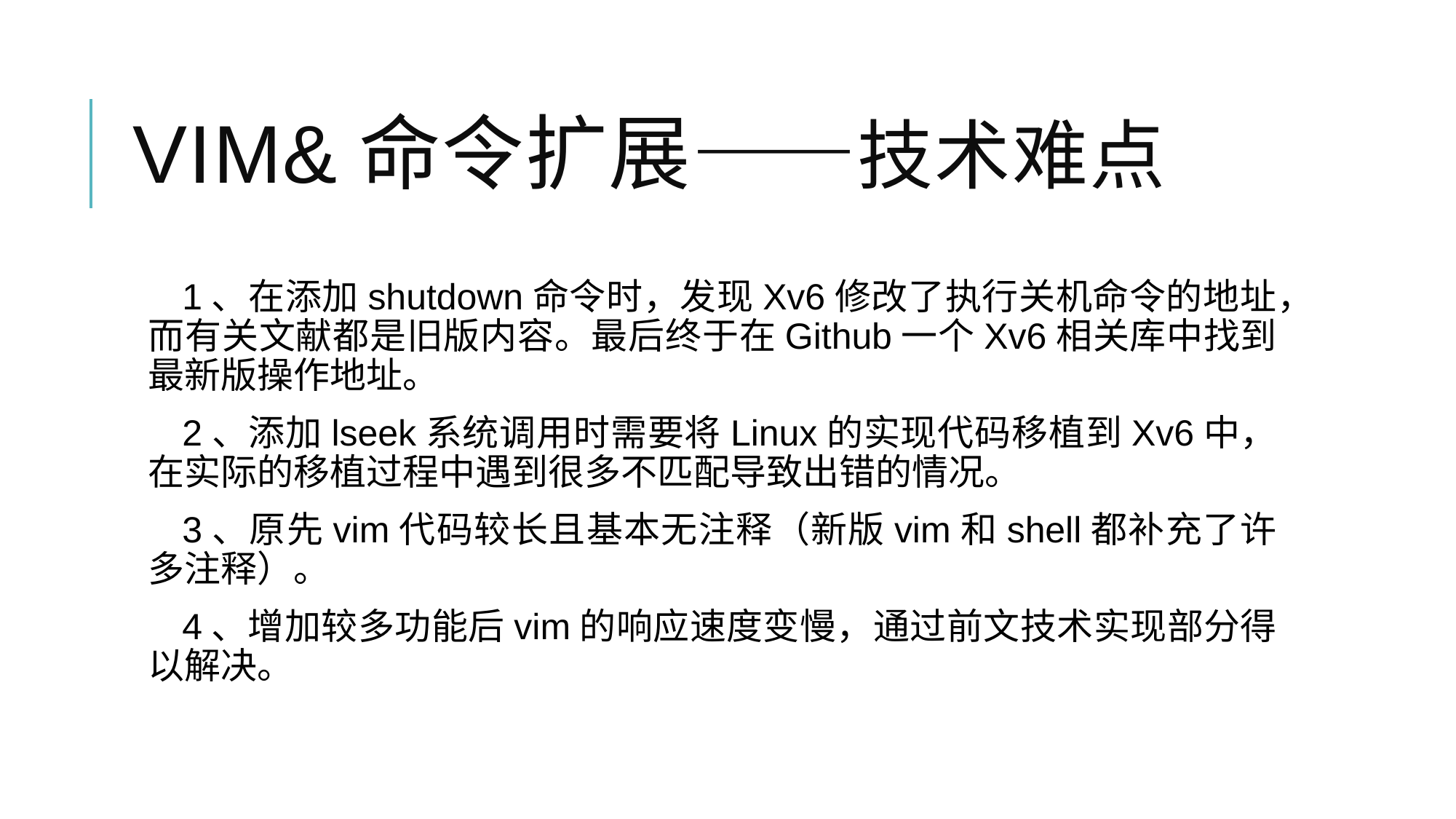

# Vim&命令扩展——技术难点
1、在添加shutdown命令时，发现Xv6修改了执行关机命令的地址，而有关文献都是旧版内容。最后终于在Github一个Xv6相关库中找到最新版操作地址。
2、添加lseek系统调用时需要将Linux的实现代码移植到Xv6中，在实际的移植过程中遇到很多不匹配导致出错的情况。
3、原先vim代码较长且基本无注释（新版vim和shell都补充了许多注释）。
4、增加较多功能后vim的响应速度变慢，通过前文技术实现部分得以解决。